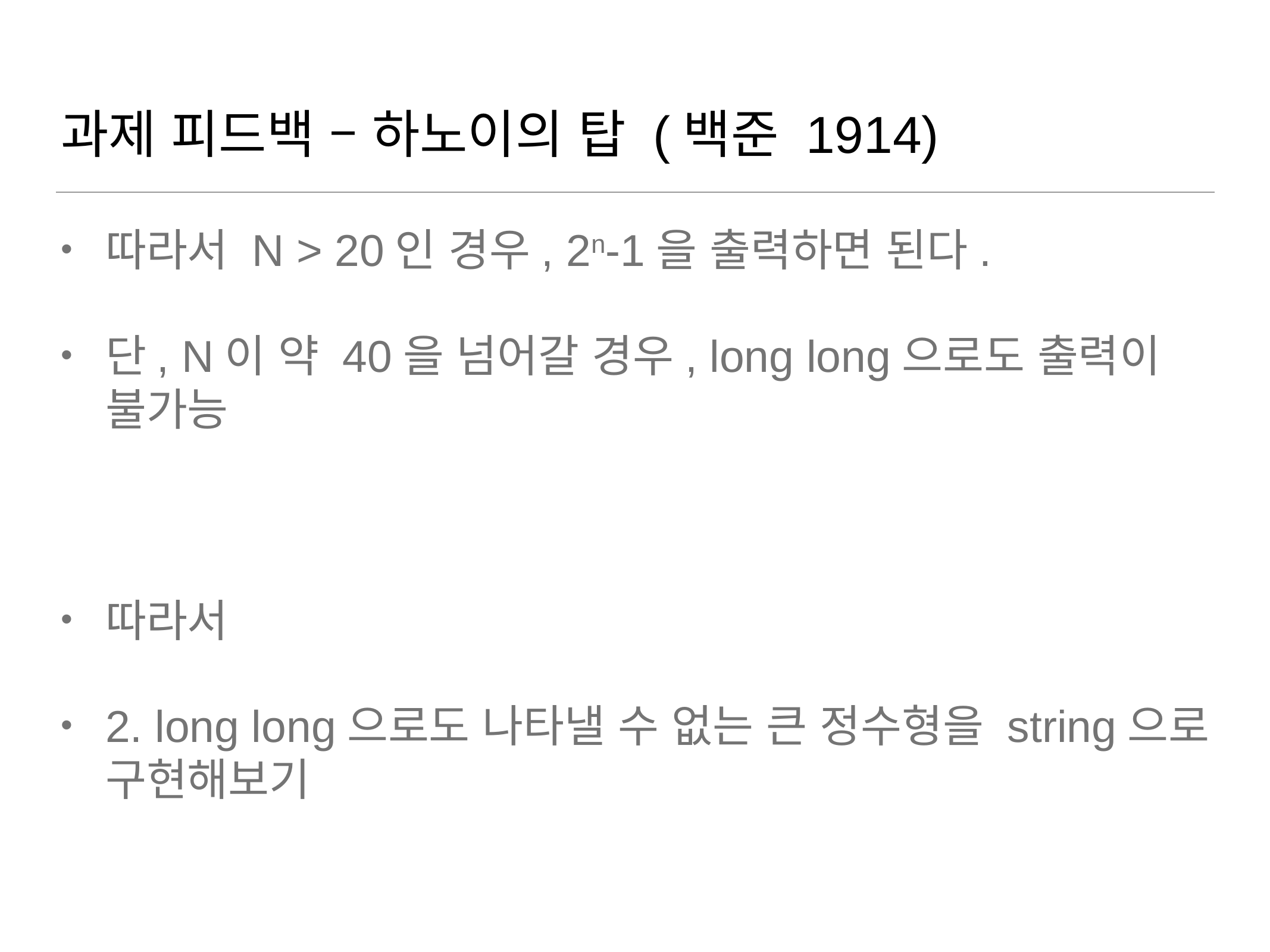

# 과제 피드백 – 하노이의 탑 (백준 1914)
따라서 N > 20인 경우, 2n-1을 출력하면 된다.
단, N이 약 40을 넘어갈 경우, long long으로도 출력이 불가능

따라서
2. long long으로도 나타낼 수 없는 큰 정수형을 string으로 구현해보기